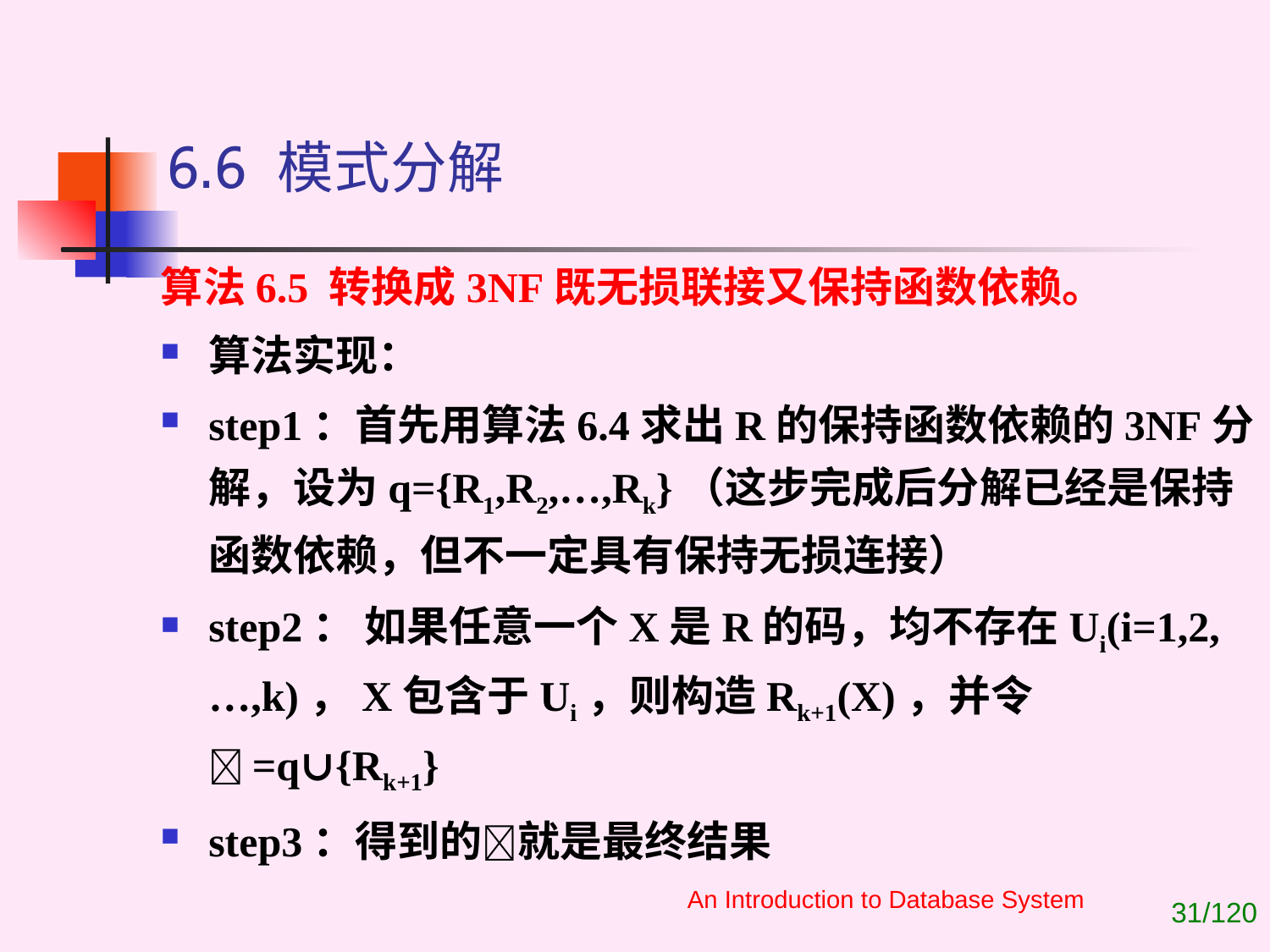

# 6.6 模式分解
算法6.5 转换成3NF既无损联接又保持函数依赖。
算法实现：
step1：首先用算法6.4求出R的保持函数依赖的3NF分解，设为q={R1,R2,…,Rk}（这步完成后分解已经是保持函数依赖，但不一定具有保持无损连接）
step2： 如果任意一个X是R的码，均不存在Ui(i=1,2,…,k)，X包含于Ui，则构造Rk+1(X)，并令ρ=q∪{Rk+1}
step3：得到的ρ就是最终结果

An Introduction to Database System
31/120